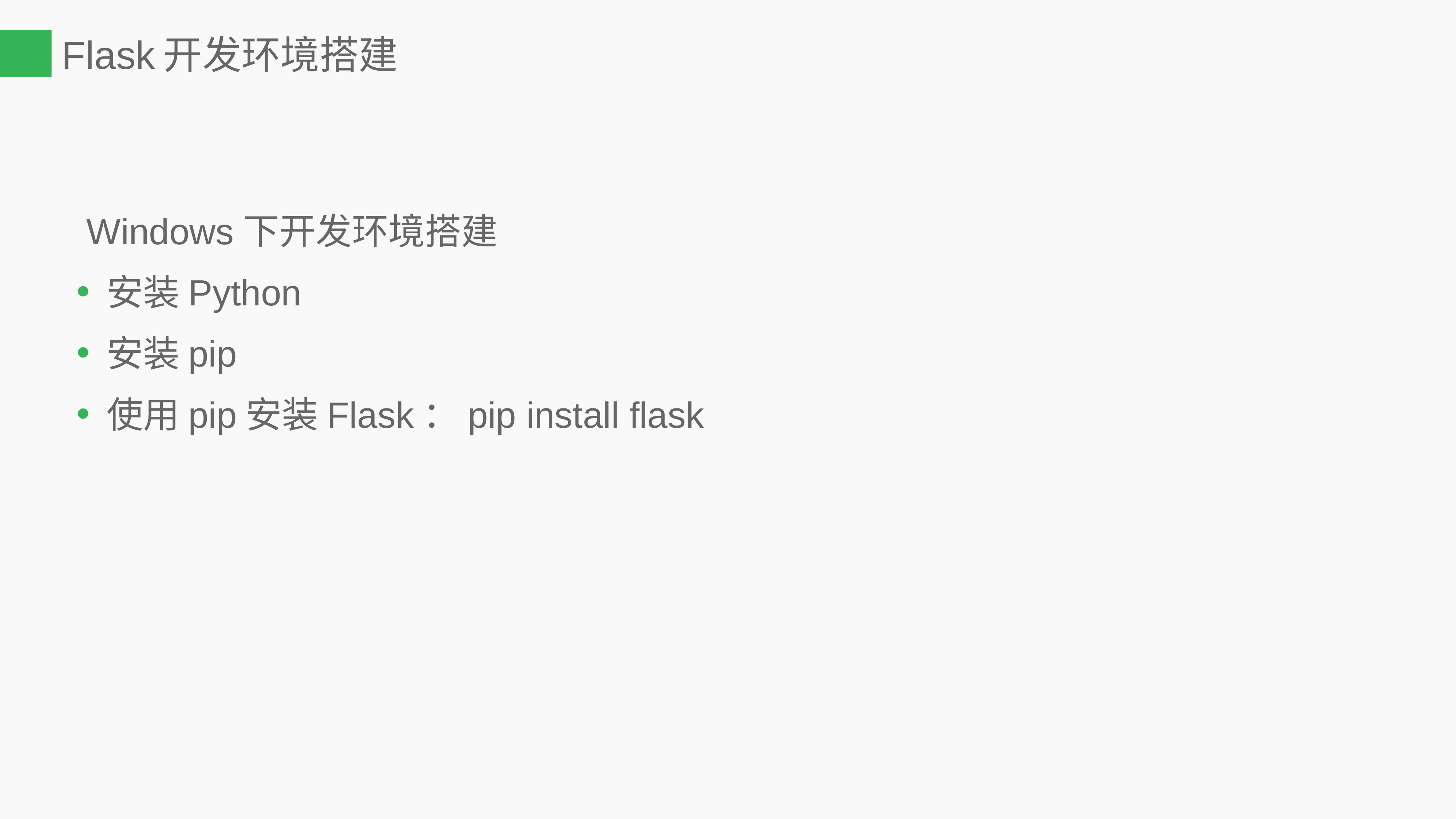

# Flask开发环境搭建
 Windows下开发环境搭建
安装Python
安装pip
使用pip安装Flask：pip install flask